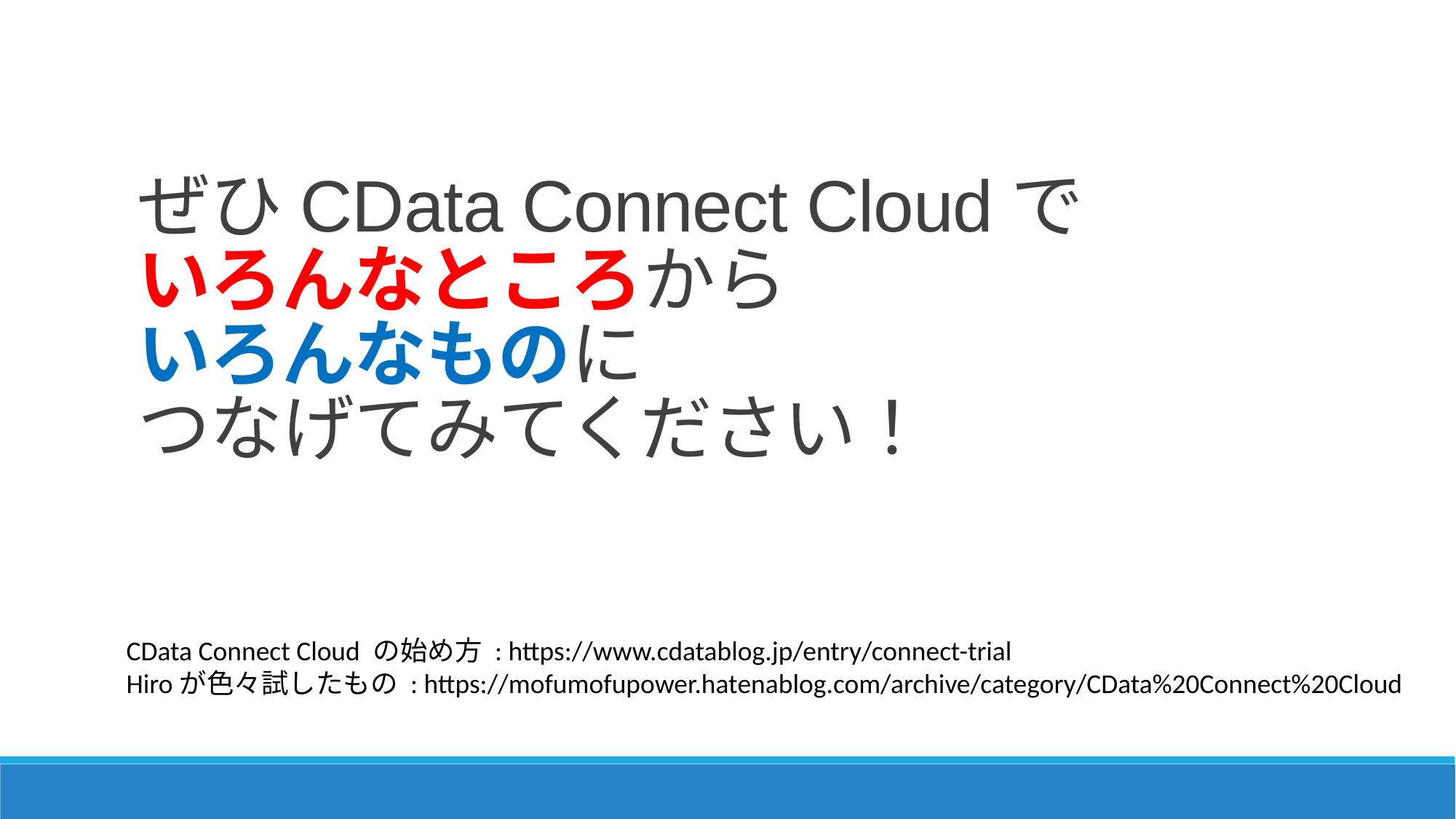

ぜひCData Connect Cloudで
いろんなところから
いろんなものに
つなげてみてください！
CData Connect Cloud の始め方 : https://www.cdatablog.jp/entry/connect-trial
Hiroが色々試したもの : https://mofumofupower.hatenablog.com/archive/category/CData%20Connect%20Cloud